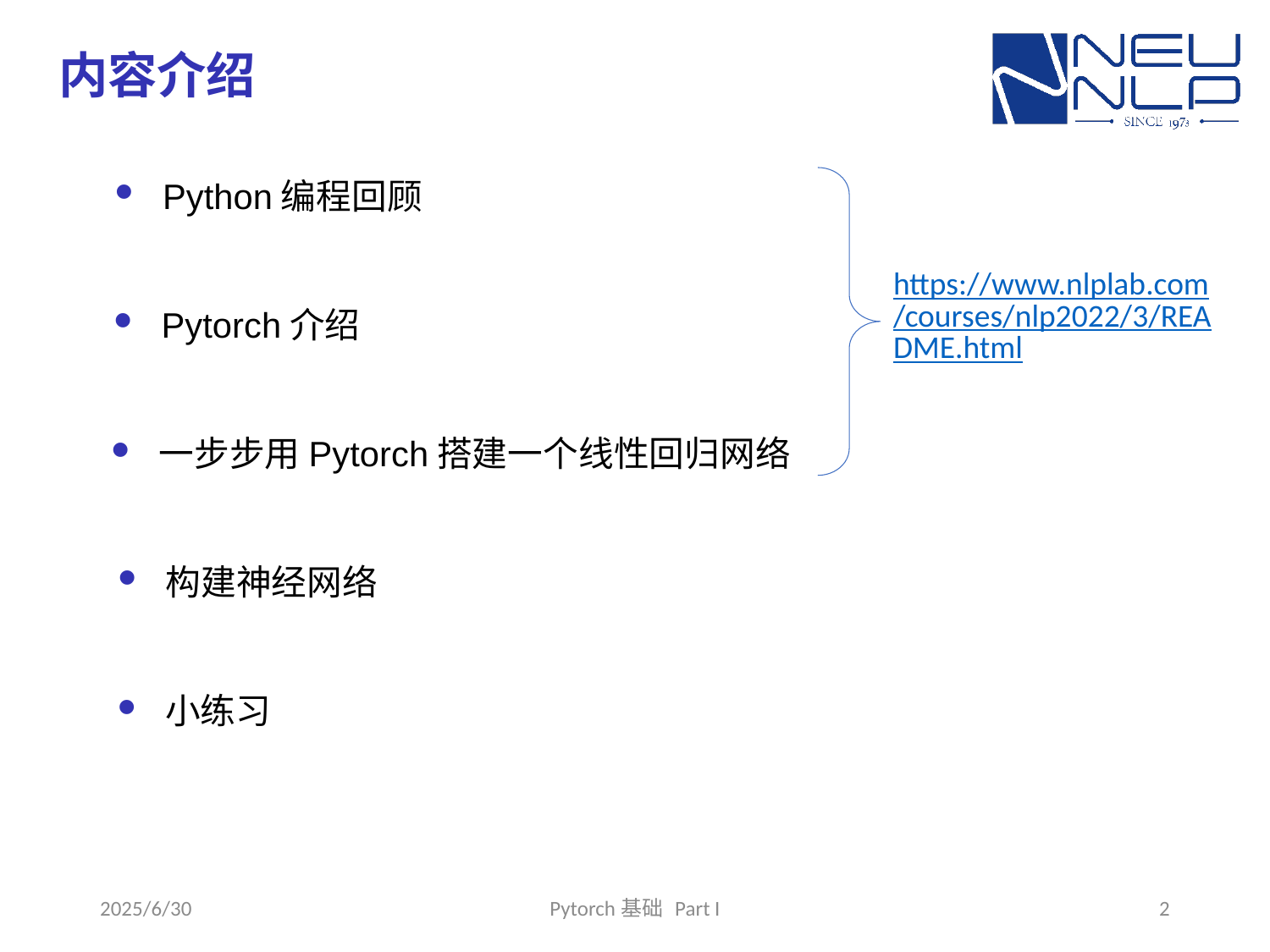

# 内容介绍

Python编程回顾
https://www.nlplab.com/courses/nlp2022/3/README.html
Pytorch介绍
一步步用Pytorch搭建一个线性回归网络
构建神经网络
小练习
2025/6/30
Pytorch基础 Part I
2